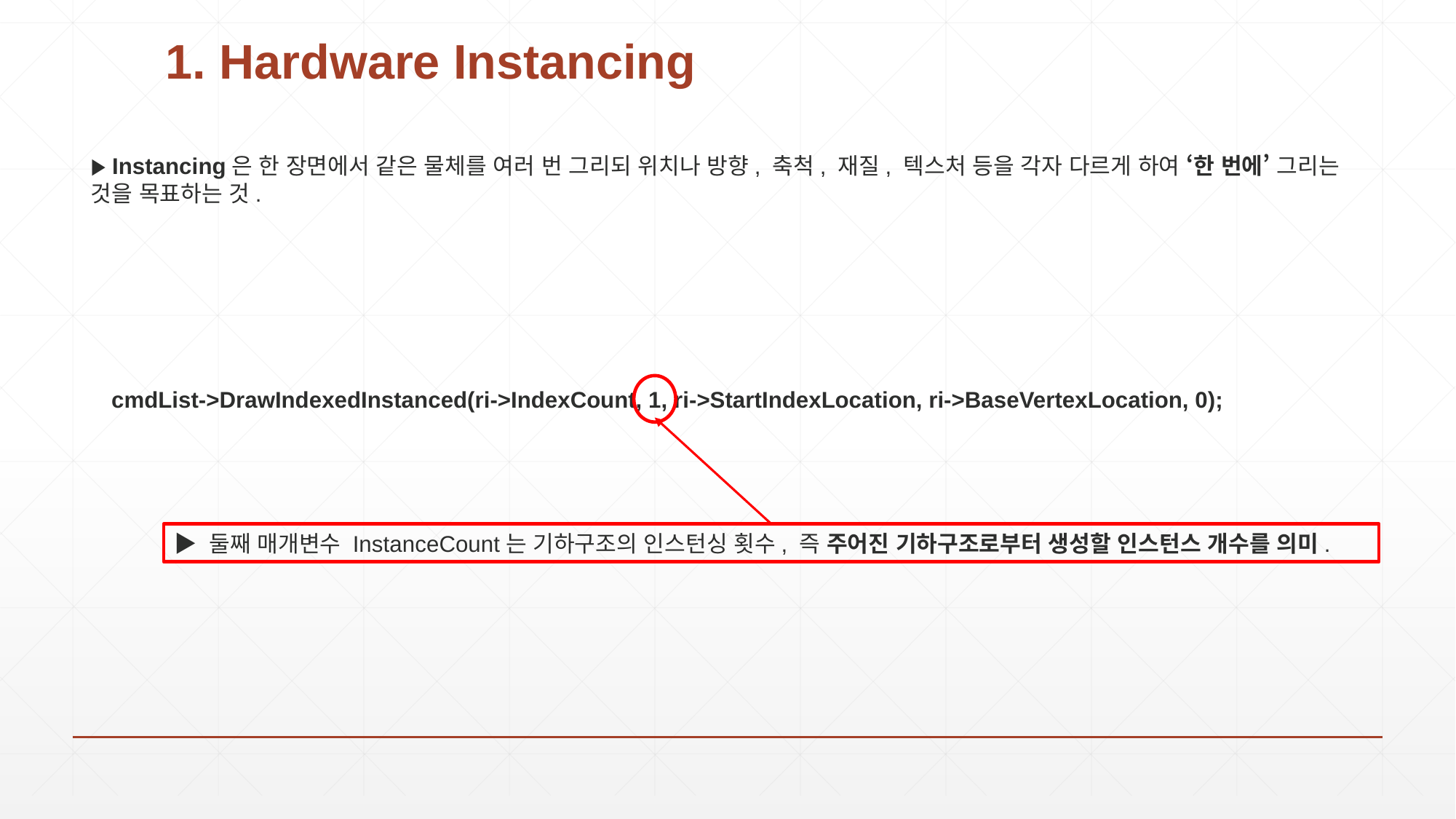

# 1. Hardware Instancing
▶ Instancing은 한 장면에서 같은 물체를 여러 번 그리되 위치나 방향, 축척, 재질, 텍스처 등을 각자 다르게 하여 ‘한 번에’ 그리는 것을 목표하는 것.

cmdList->DrawIndexedInstanced(ri->IndexCount, 1, ri->StartIndexLocation, ri->BaseVertexLocation, 0);
▶ 둘째 매개변수 InstanceCount는 기하구조의 인스턴싱 횟수, 즉 주어진 기하구조로부터 생성할 인스턴스 개수를 의미.